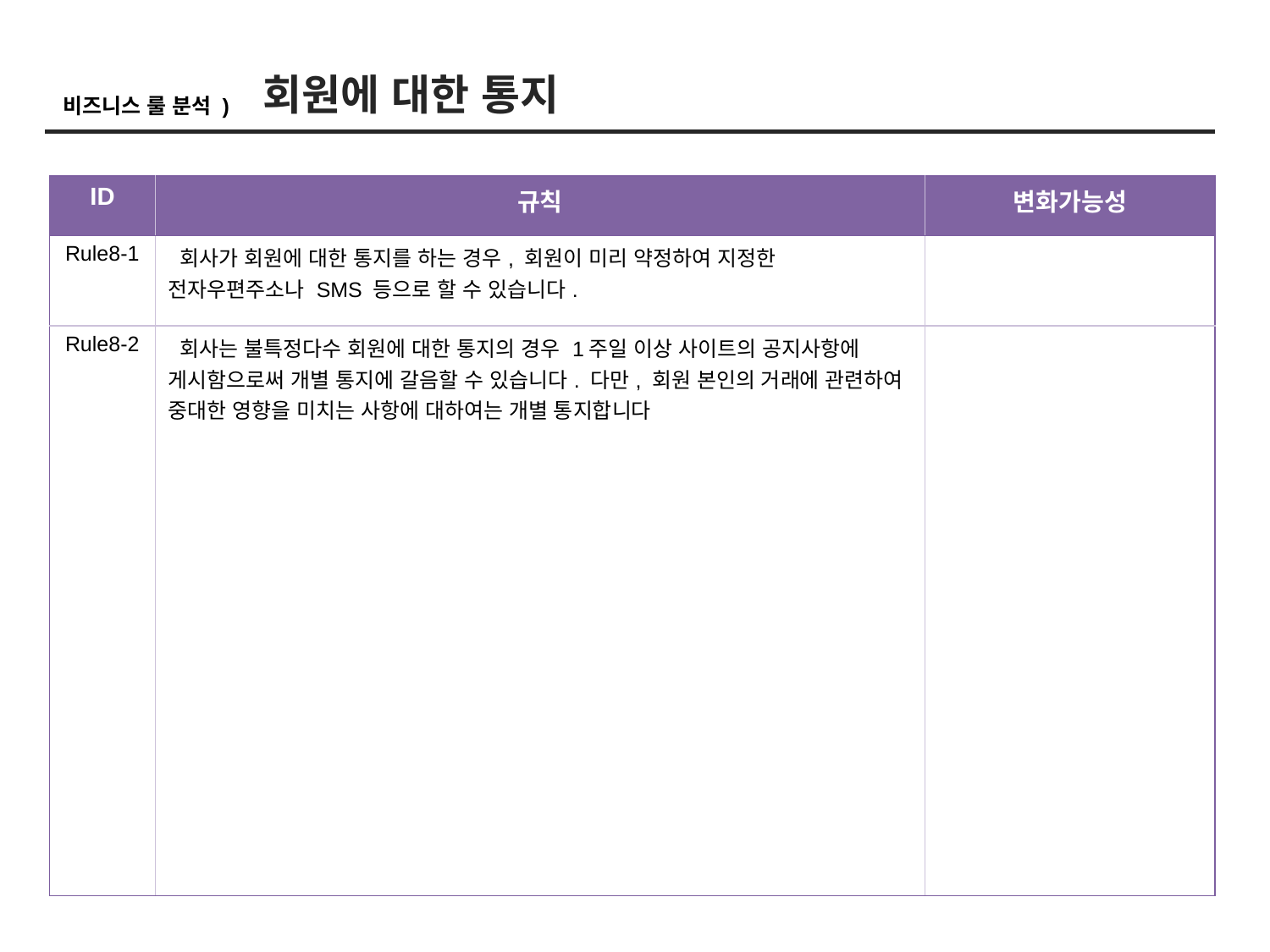

회원에 대한 통지
비즈니스 룰 분석 )
| ID | 규칙 | 변화가능성 |
| --- | --- | --- |
| Rule8-1 | 회사가 회원에 대한 통지를 하는 경우, 회원이 미리 약정하여 지정한 전자우편주소나 SMS 등으로 할 수 있습니다. |  |
| Rule8-2 | 회사는 불특정다수 회원에 대한 통지의 경우 1주일 이상 사이트의 공지사항에 게시함으로써 개별 통지에 갈음할 수 있습니다. 다만, 회원 본인의 거래에 관련하여 중대한 영향을 미치는 사항에 대하여는 개별 통지합니다 |  |